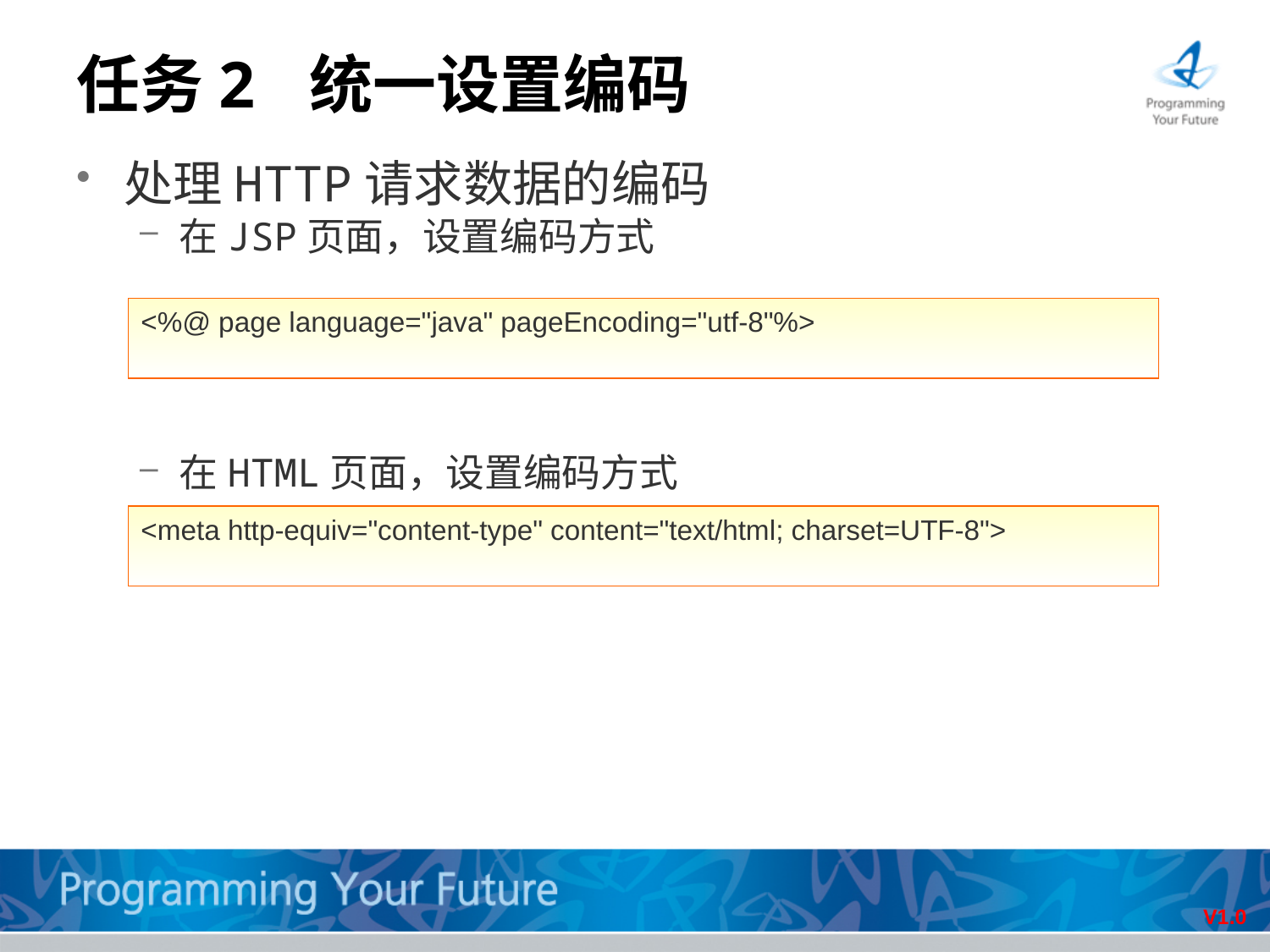

# 任务2 统一设置编码
处理HTTP请求数据的编码
在JSP页面，设置编码方式

在HTML页面，设置编码方式
<%@ page language="java" pageEncoding="utf-8"%>
<meta http-equiv="content-type" content="text/html; charset=UTF-8">